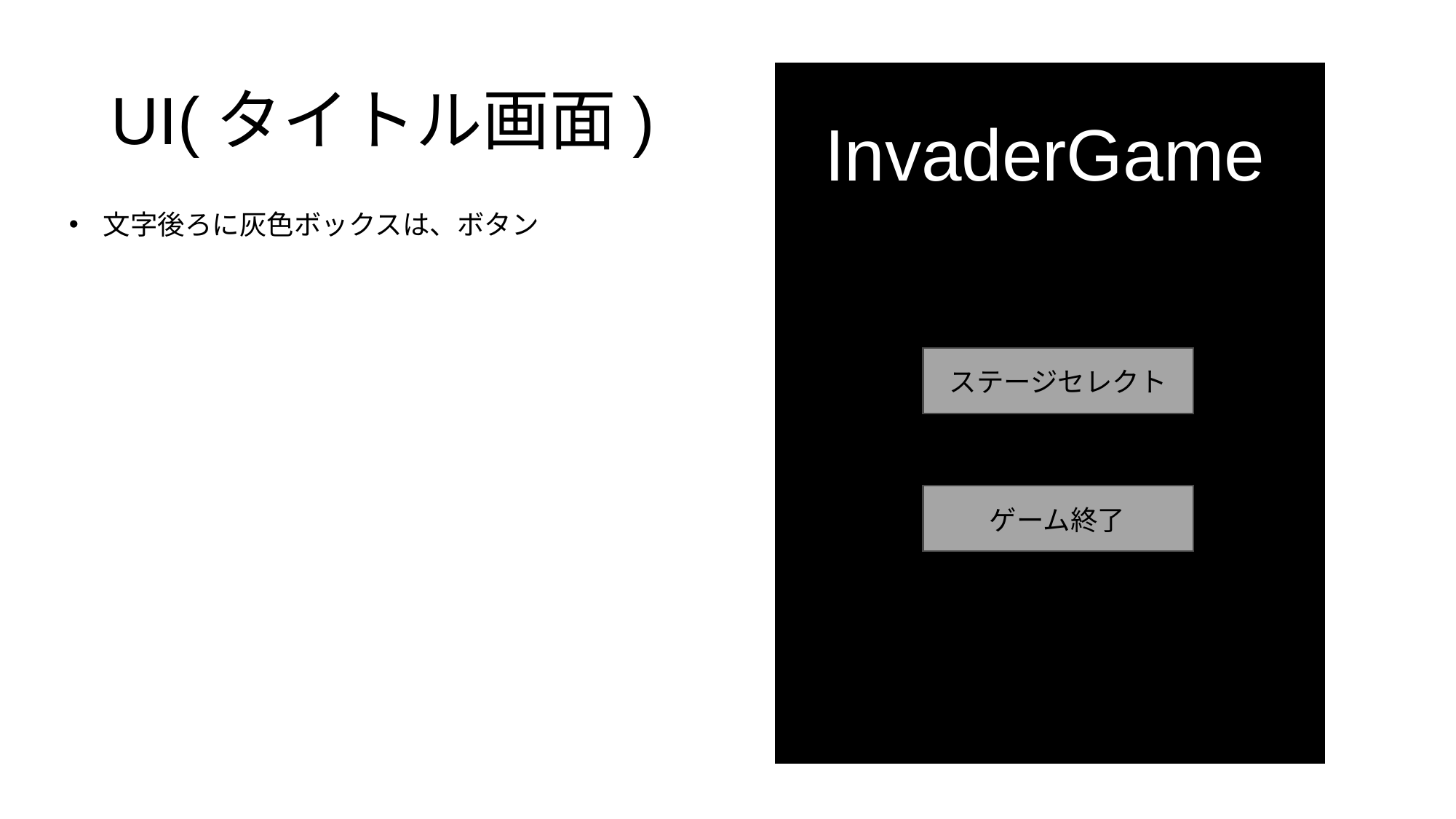

# UI(タイトル画面)

InvaderGame
文字後ろに灰色ボックスは、ボタン

ステージセレクト

ゲーム終了